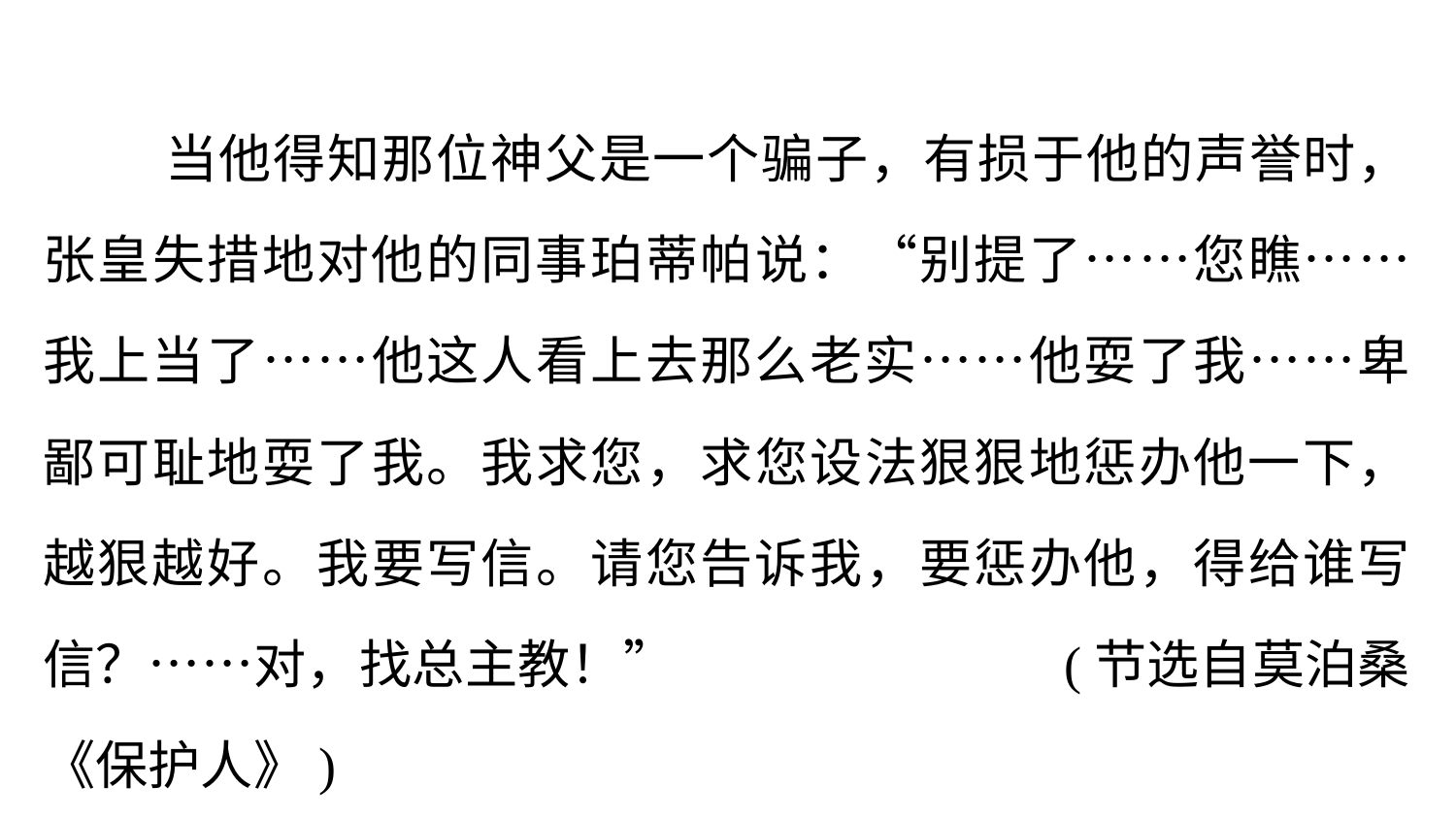

当他得知那位神父是一个骗子，有损于他的声誉时，张皇失措地对他的同事珀蒂帕说：“别提了……您瞧……我上当了……他这人看上去那么老实……他耍了我……卑鄙可耻地耍了我。我求您，求您设法狠狠地惩办他一下，越狠越好。我要写信。请您告诉我，要惩办他，得给谁写信？……对，找总主教！”			(节选自莫泊桑《保护人》)